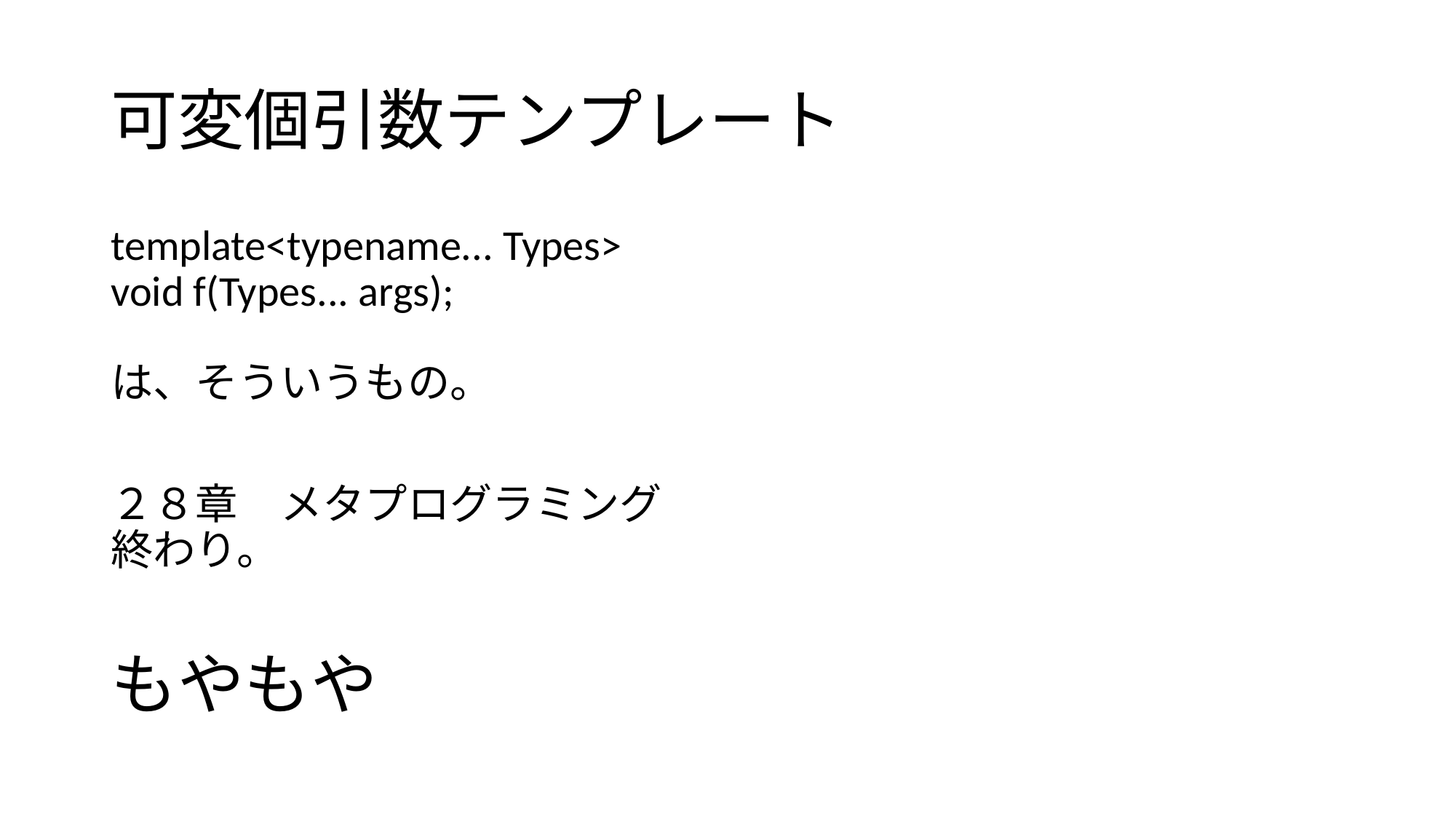

# 可変個引数テンプレート
template<typename... Types>
void f(Types... args);
は、そういうもの。

２８章　メタプログラミング
終わり。

もやもや